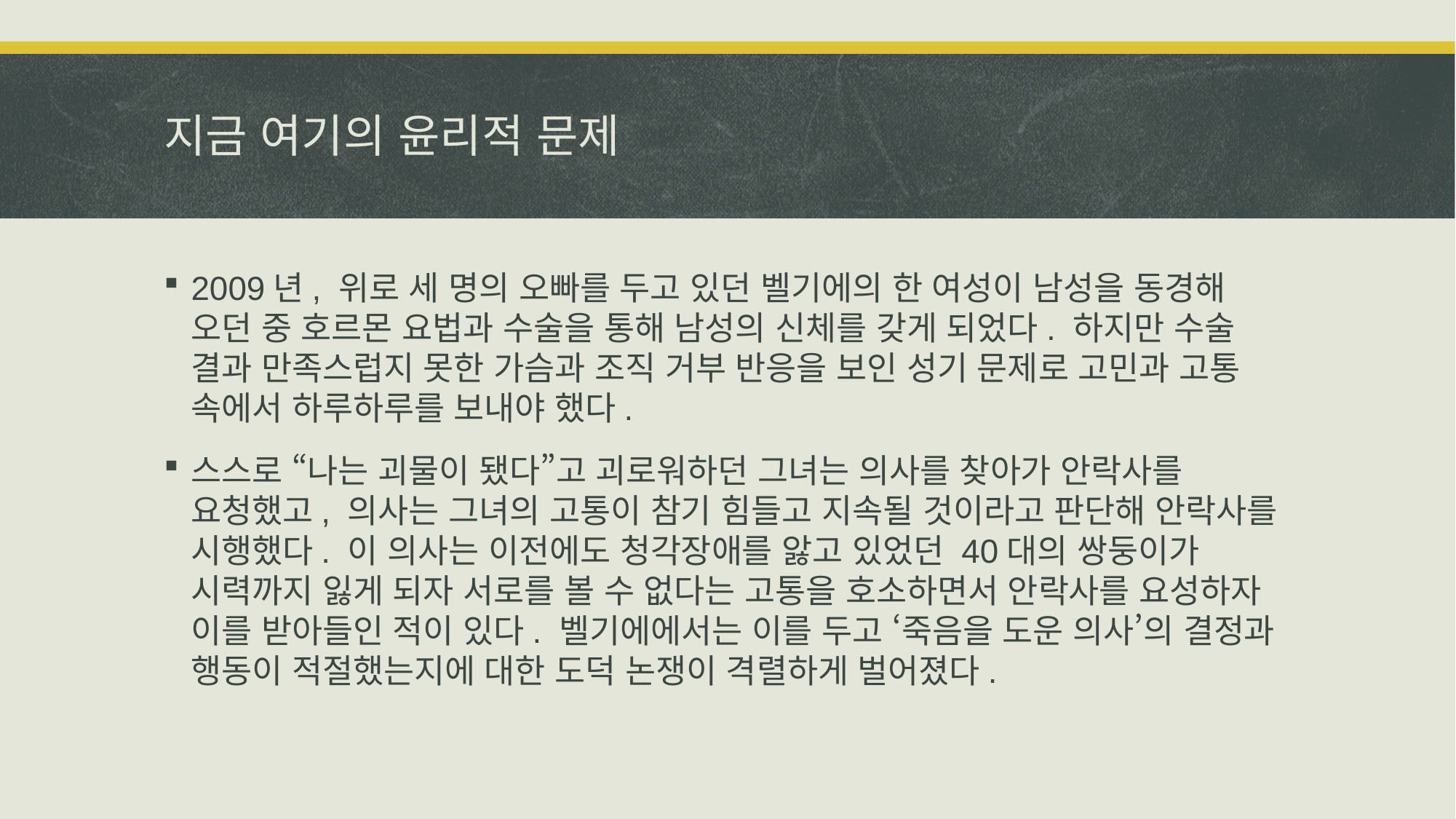

# 지금 여기의 윤리적 문제
2009년, 위로 세 명의 오빠를 두고 있던 벨기에의 한 여성이 남성을 동경해 오던 중 호르몬 요법과 수술을 통해 남성의 신체를 갖게 되었다. 하지만 수술 결과 만족스럽지 못한 가슴과 조직 거부 반응을 보인 성기 문제로 고민과 고통 속에서 하루하루를 보내야 했다.
스스로 “나는 괴물이 됐다”고 괴로워하던 그녀는 의사를 찾아가 안락사를 요청했고, 의사는 그녀의 고통이 참기 힘들고 지속될 것이라고 판단해 안락사를 시행했다. 이 의사는 이전에도 청각장애를 앓고 있었던 40대의 쌍둥이가 시력까지 잃게 되자 서로를 볼 수 없다는 고통을 호소하면서 안락사를 요성하자 이를 받아들인 적이 있다. 벨기에에서는 이를 두고 ‘죽음을 도운 의사’의 결정과 행동이 적절했는지에 대한 도덕 논쟁이 격렬하게 벌어졌다.